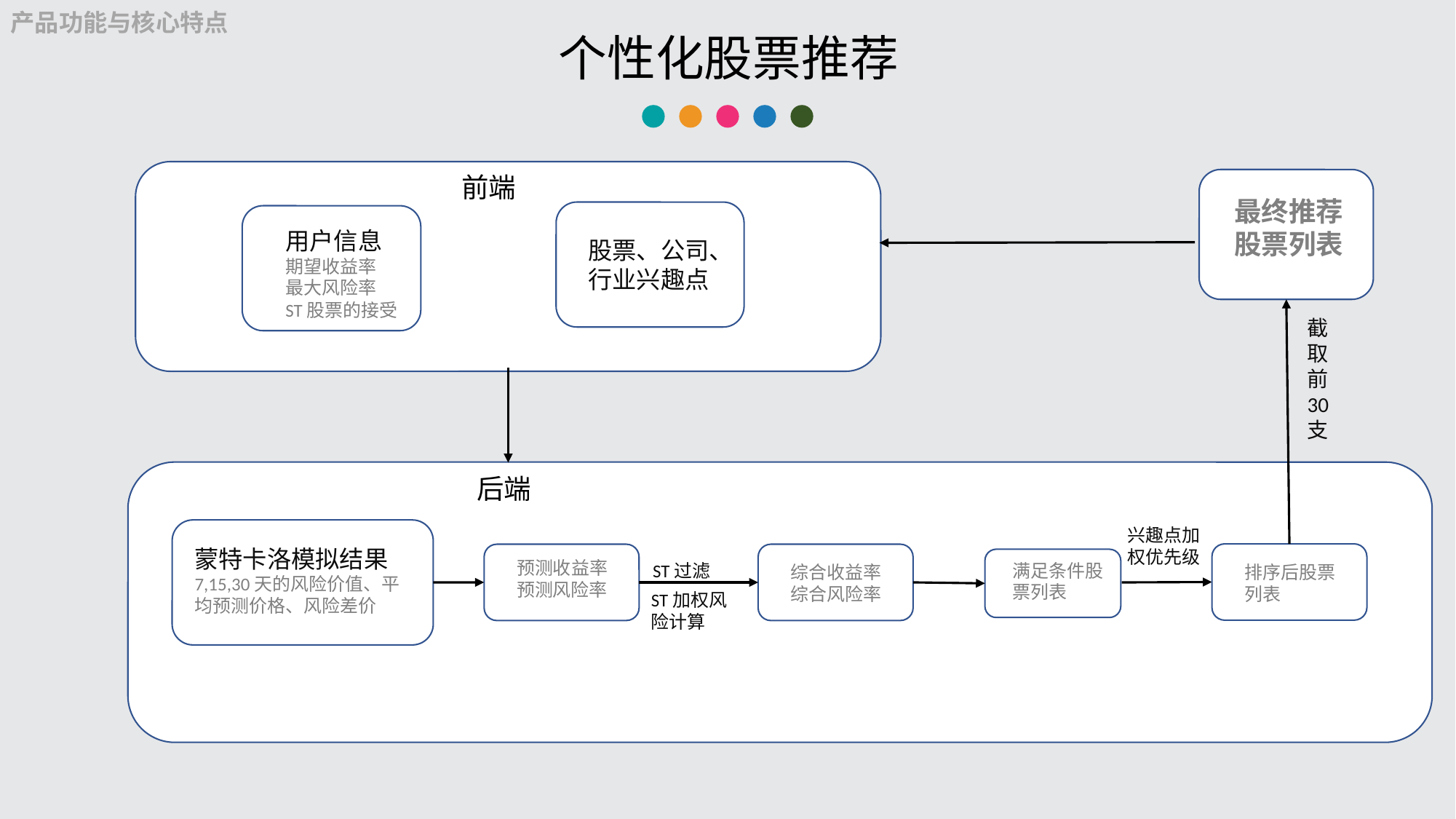

产品功能与核心特点
个性化股票推荐

前端

最终推荐股票列表

股票、公司、行业兴趣点

用户信息
期望收益率
最大风险率
ST股票的接受
截取前30支

后端
兴趣点加权优先级

蒙特卡洛模拟结果
7,15,30天的风险价值、平均预测价格、风险差价

排序后股票列表

综合收益率综合风险率

预测收益率预测风险率

满足条件股票列表
ST过滤
ST加权风
险计算